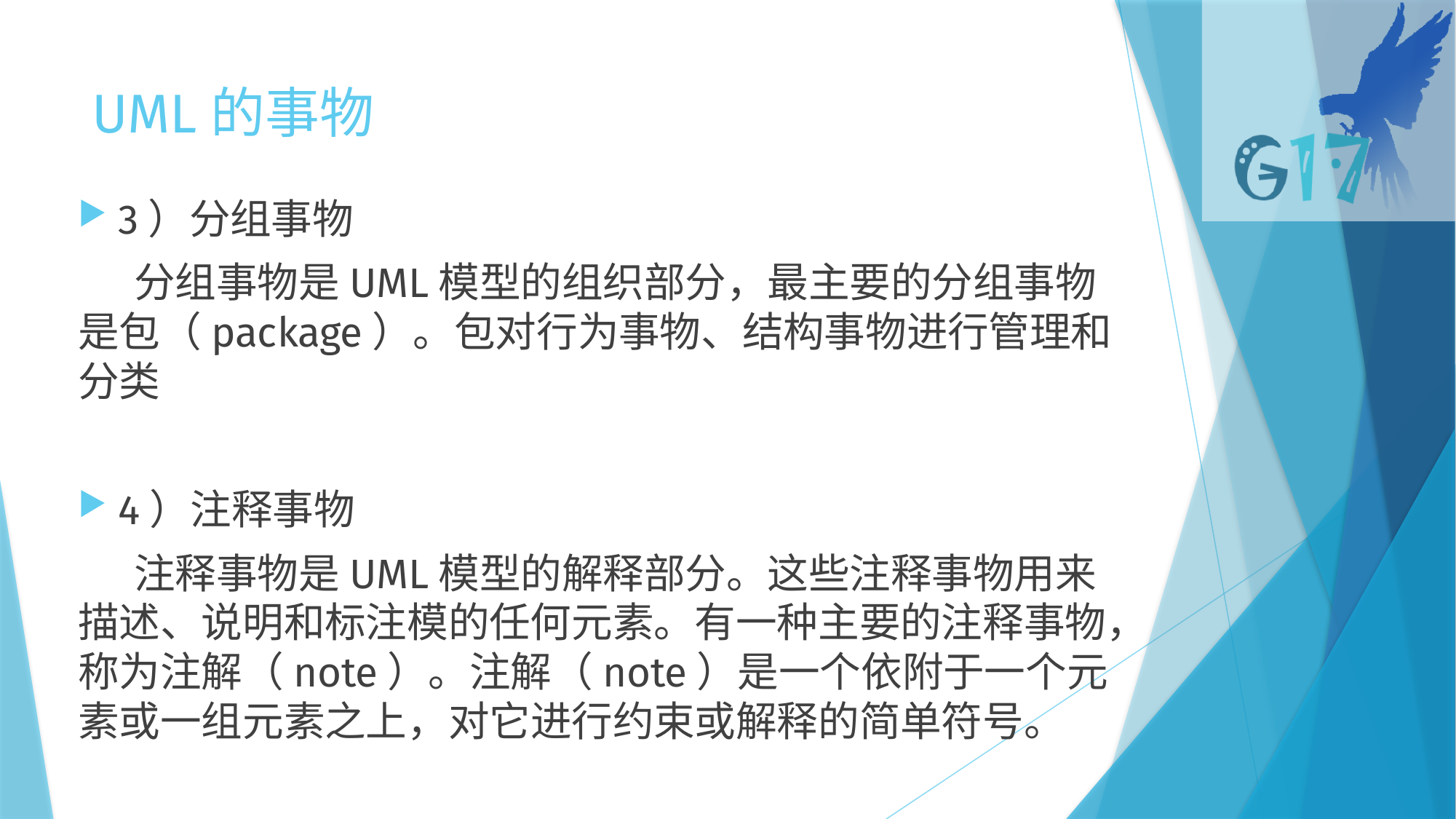

# UML的事物
3）分组事物
     分组事物是UML模型的组织部分，最主要的分组事物是包（package）。包对行为事物、结构事物进行管理和分类

4）注释事物
     注释事物是UML模型的解释部分。这些注释事物用来描述、说明和标注模的任何元素。有一种主要的注释事物，称为注解（note）。注解（note）是一个依附于一个元素或一组元素之上，对它进行约束或解释的简单符号。